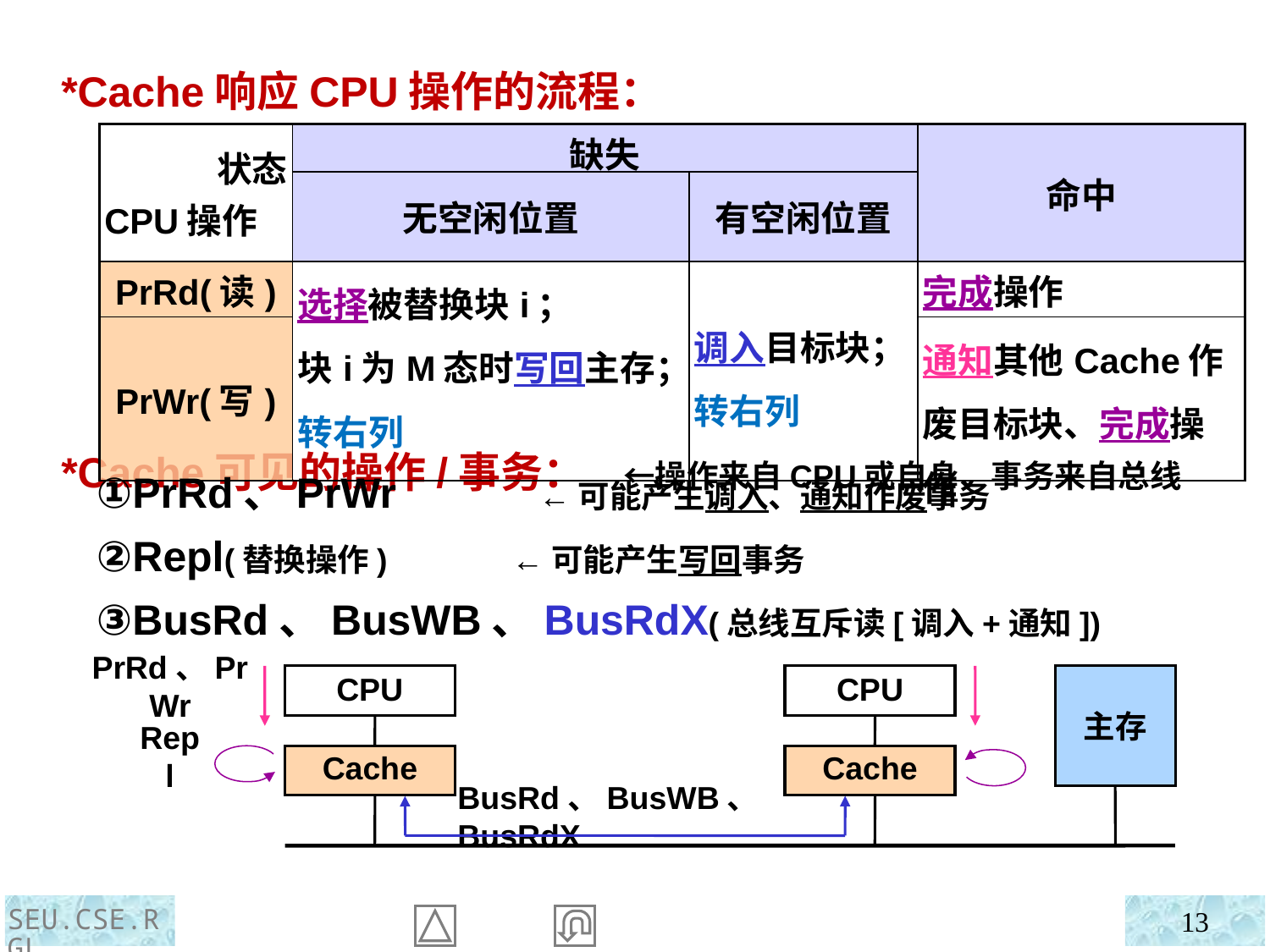

*Cache响应CPU操作的流程：

  *Cache可见的操作/事务：    ←操作来自CPU或自身、事务来自总线
| 状态 CPU操作 | 缺失 |  | 命中 |
| --- | --- | --- | --- |
|  | 无空闲位置 | 有空闲位置 |  |
| PrRd(读) | 选择被替换块i； 块i为M态时写回主存； 转右列 | 调入目标块； 转右列 | 完成操作 |
| PrWr(写) |  |  | 通知其他Cache作废目标块、完成操作 |

     ①PrRd、PrWr            ←可能产生调入、通知作废事务
     ②Repl(替换操作)           ←可能产生写回事务
     ③BusRd、BusWB、BusRdX(总线互斥读[调入+通知])
PrRd、PrWr

Repl

CPU
CPU
主存

Cache
Cache

BusRd、BusWB、BusRdX

SEU.CSE.RGL
13